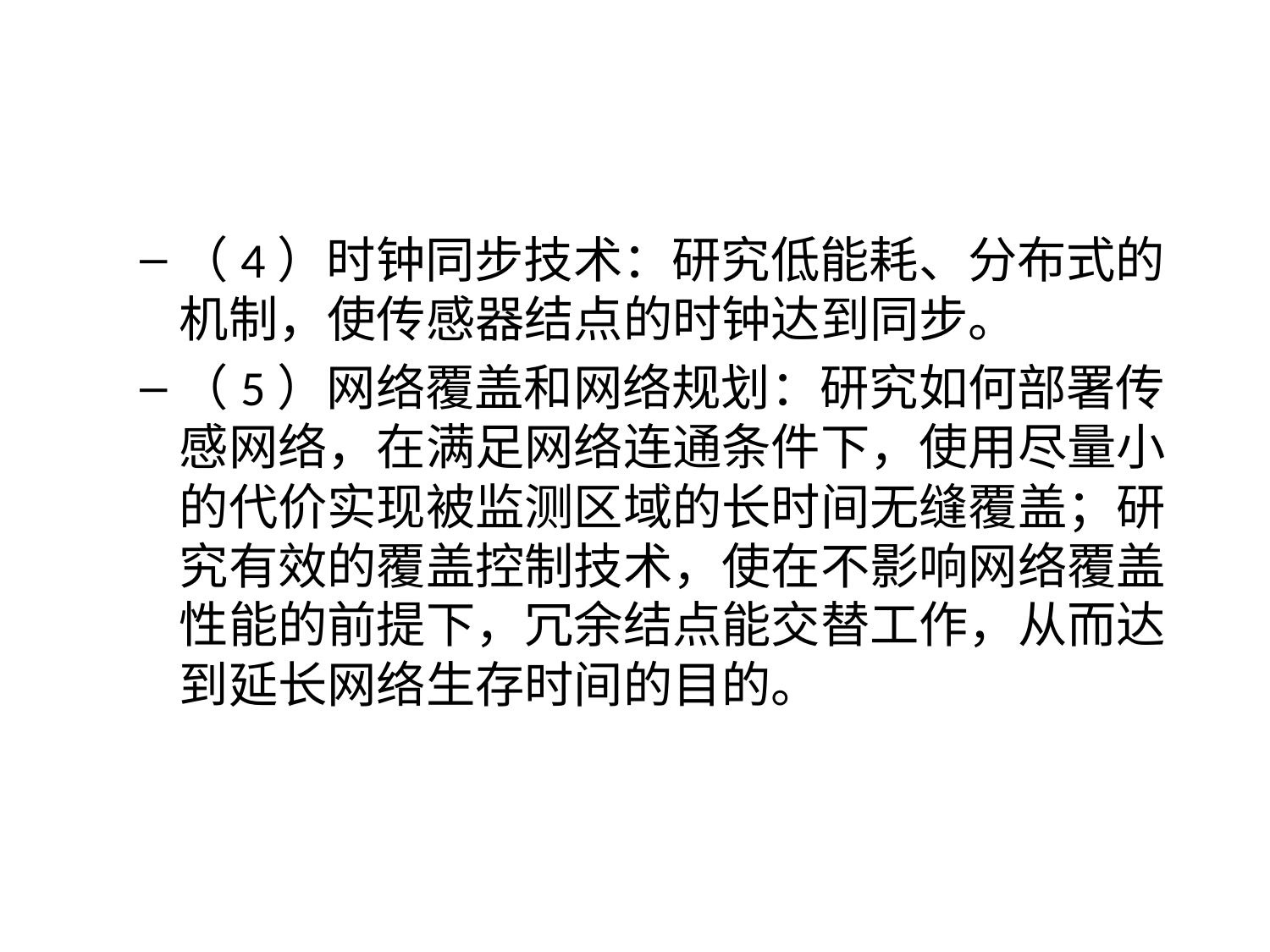

（4）时钟同步技术：研究低能耗、分布式的机制，使传感器结点的时钟达到同步。
（5）网络覆盖和网络规划：研究如何部署传感网络，在满足网络连通条件下，使用尽量小的代价实现被监测区域的长时间无缝覆盖；研究有效的覆盖控制技术，使在不影响网络覆盖性能的前提下，冗余结点能交替工作，从而达到延长网络生存时间的目的。